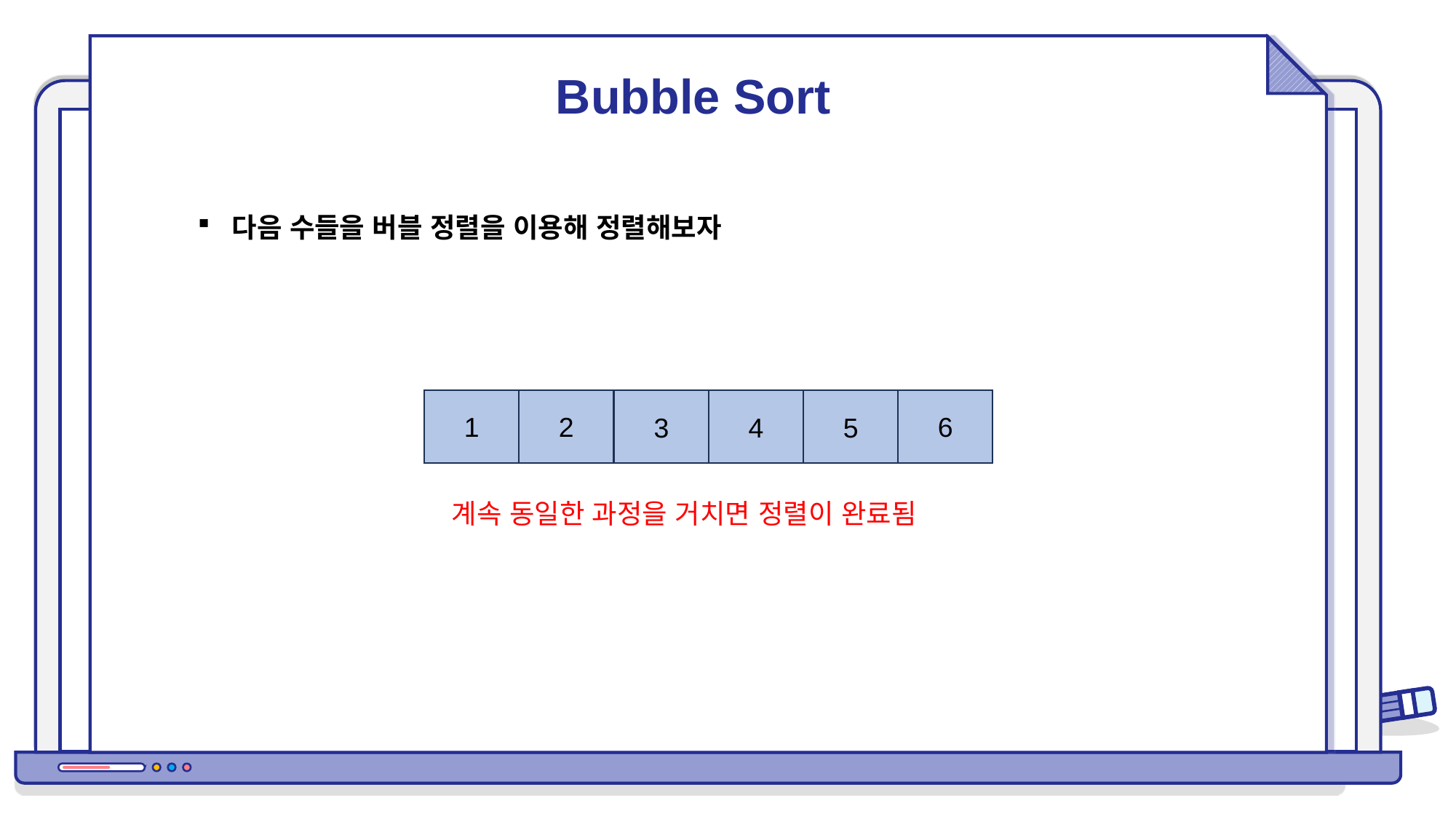

Bubble Sort

다음 수들을 버블 정렬을 이용해 정렬해보자
1
2
6
5
3
4
계속 동일한 과정을 거치면 정렬이 완료됨